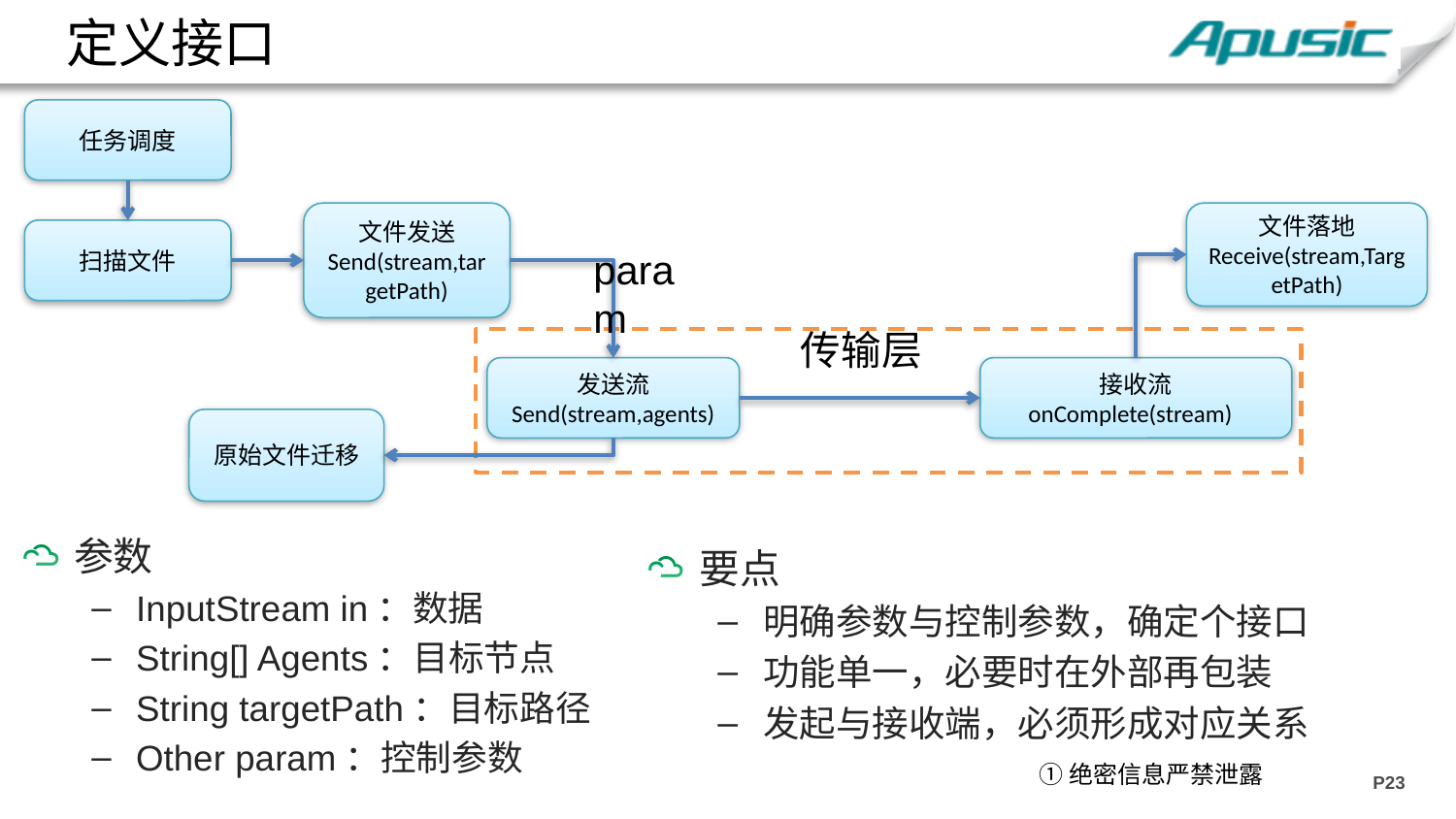

# 定义接口
任务调度
文件发送
Send(stream,targetPath)
文件落地
Receive(stream,TargetPath)
扫描文件
param
传输层

发送流
Send(stream,agents)
接收流
onComplete(stream)
原始文件迁移
参数
InputStream in：数据
String[] Agents：目标节点
String targetPath：目标路径
Other param：控制参数
要点
明确参数与控制参数，确定个接口
功能单一，必要时在外部再包装
发起与接收端，必须形成对应关系